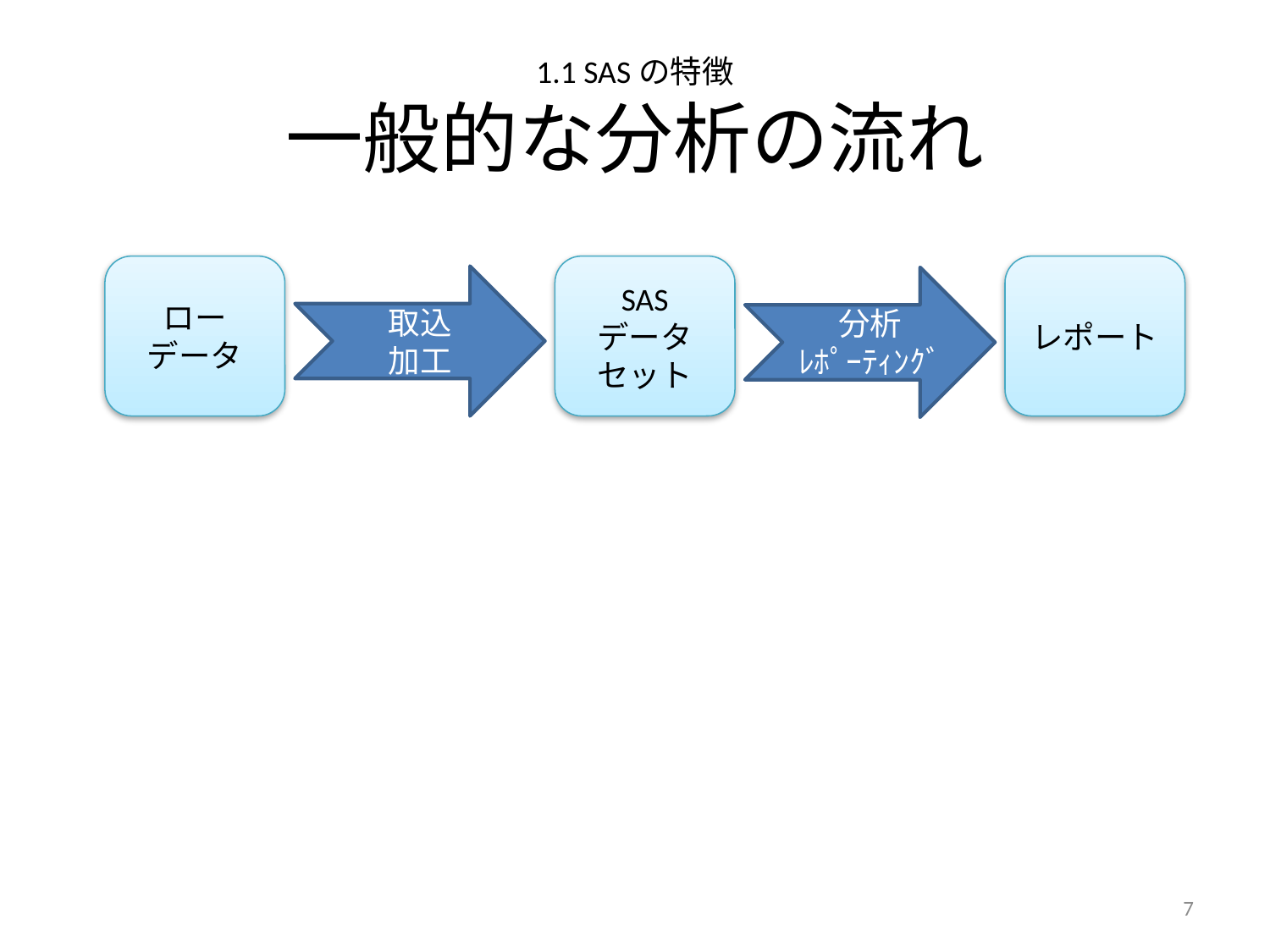

# 1.1 SASの特徴 一般的な分析の流れ
ロー
データ
SAS
データセット
レポート
取込
加工
分析
ﾚﾎﾟｰﾃｨﾝｸﾞ
7